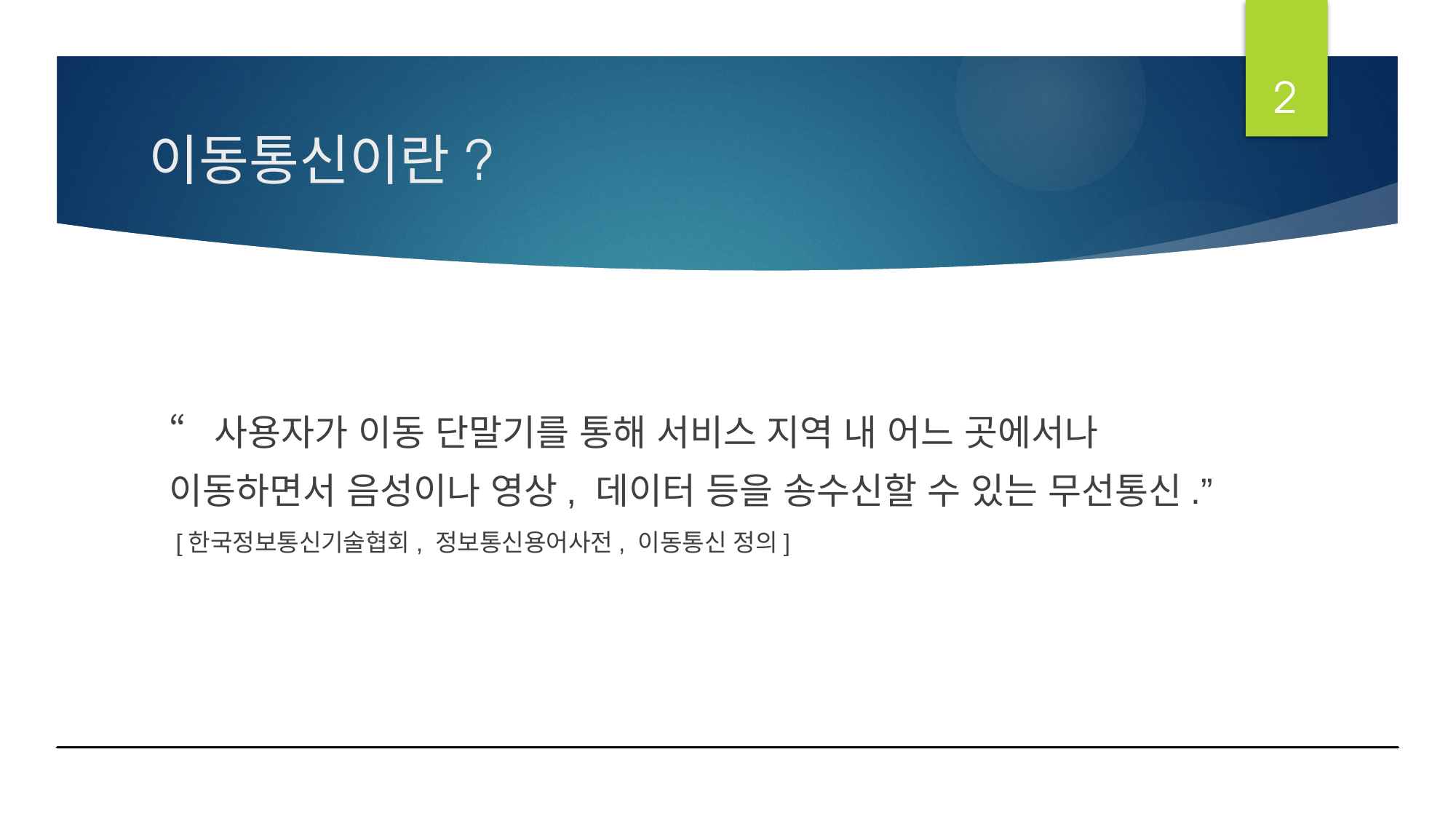

2
# 이동통신이란?
“사용자가 이동 단말기를 통해 서비스 지역 내 어느 곳에서나
이동하면서 음성이나 영상, 데이터 등을 송수신할 수 있는 무선통신.”
 [한국정보통신기술협회, 정보통신용어사전, 이동통신 정의]